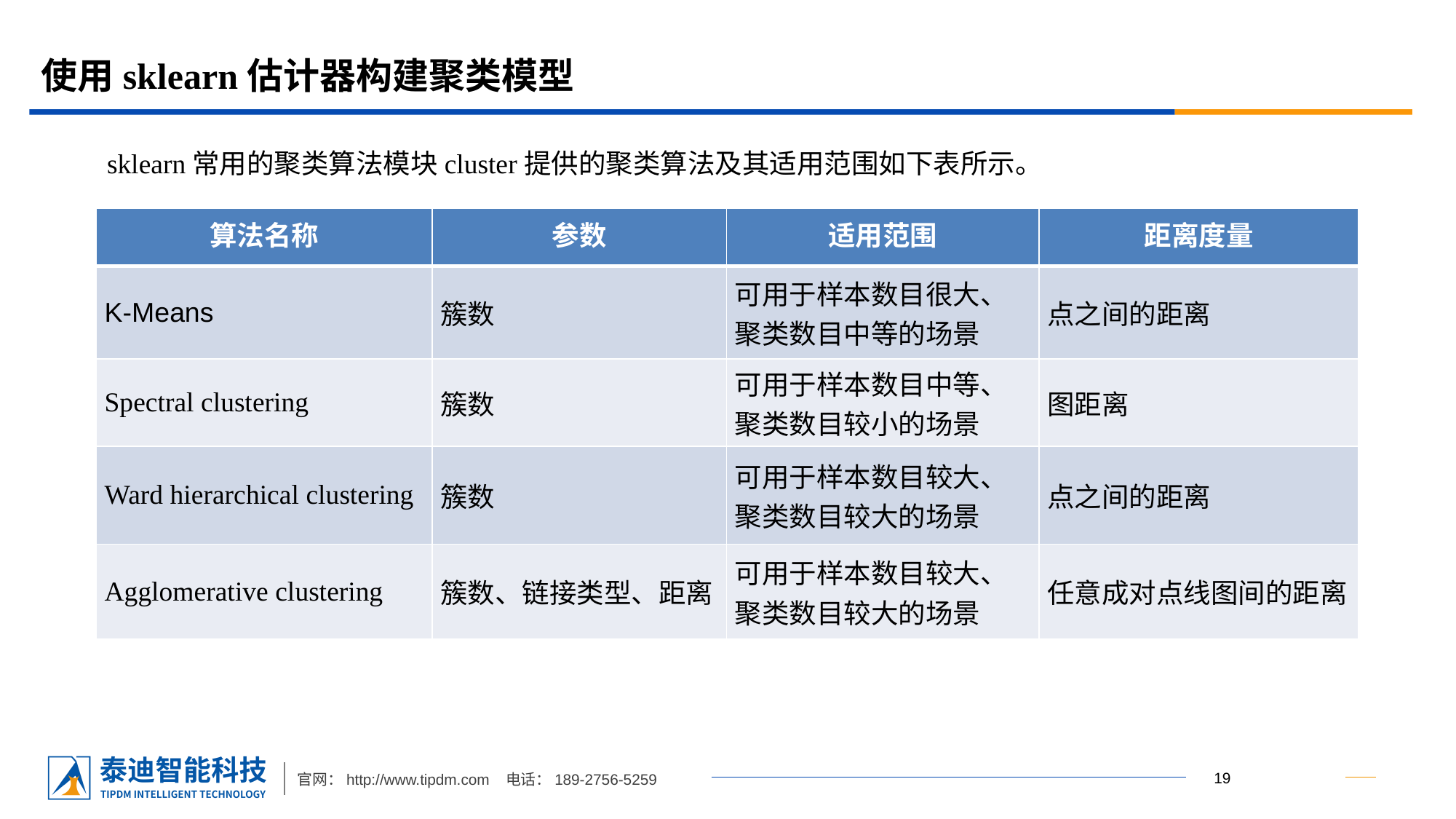

# 使用sklearn估计器构建聚类模型
sklearn常用的聚类算法模块cluster提供的聚类算法及其适用范围如下表所示。

| 算法名称 | 参数 | 适用范围 | 距离度量 |
| --- | --- | --- | --- |
| K-Means | 簇数 | 可用于样本数目很大、聚类数目中等的场景 | 点之间的距离 |
| Spectral clustering | 簇数 | 可用于样本数目中等、聚类数目较小的场景 | 图距离 |
| Ward hierarchical clustering | 簇数 | 可用于样本数目较大、聚类数目较大的场景 | 点之间的距离 |
| Agglomerative clustering | 簇数、链接类型、距离 | 可用于样本数目较大、聚类数目较大的场景 | 任意成对点线图间的距离 |